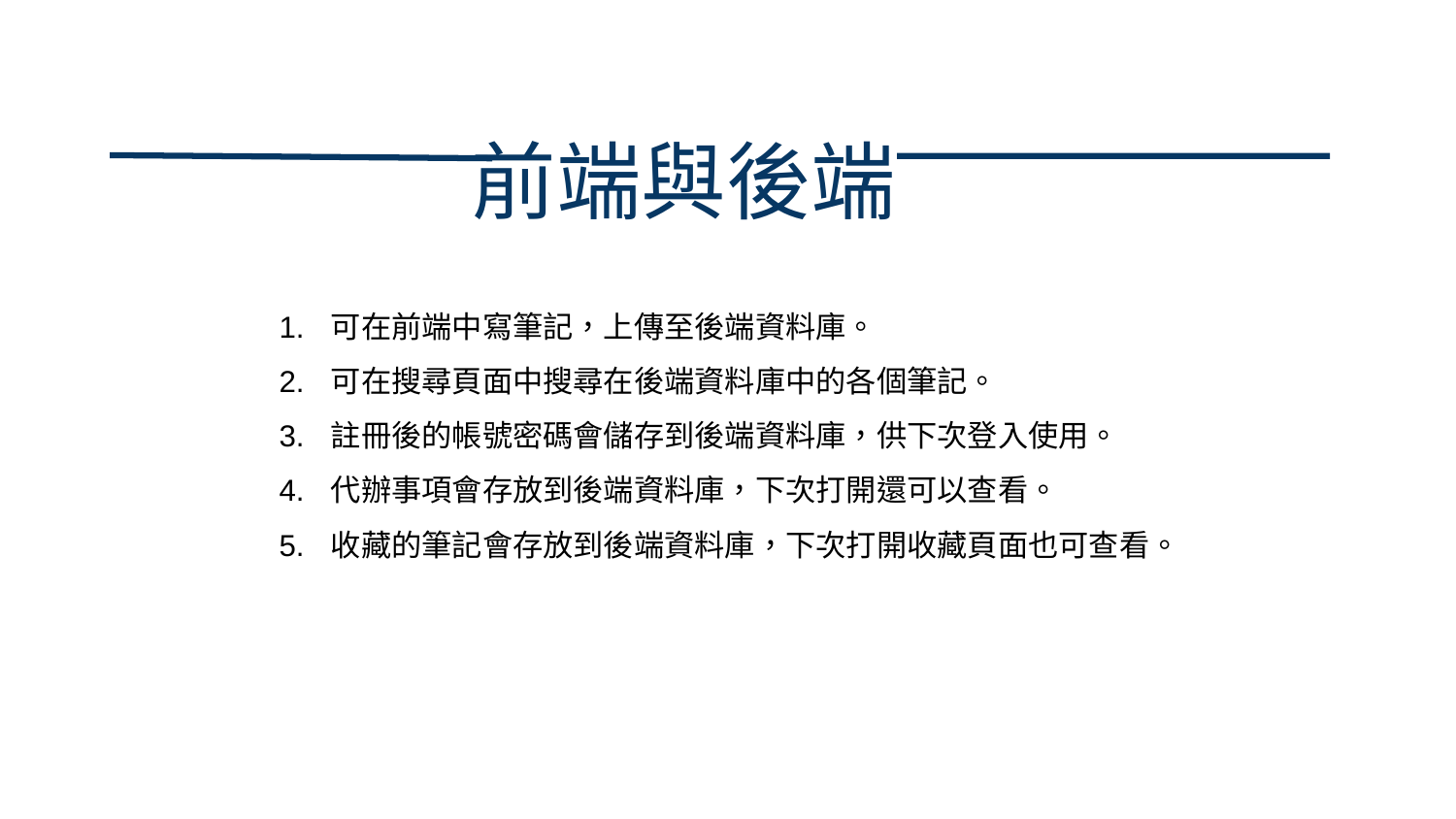

前端與後端
可在前端中寫筆記，上傳至後端資料庫。
可在搜尋頁面中搜尋在後端資料庫中的各個筆記。
註冊後的帳號密碼會儲存到後端資料庫，供下次登入使用。
代辦事項會存放到後端資料庫，下次打開還可以查看。
收藏的筆記會存放到後端資料庫，下次打開收藏頁面也可查看。